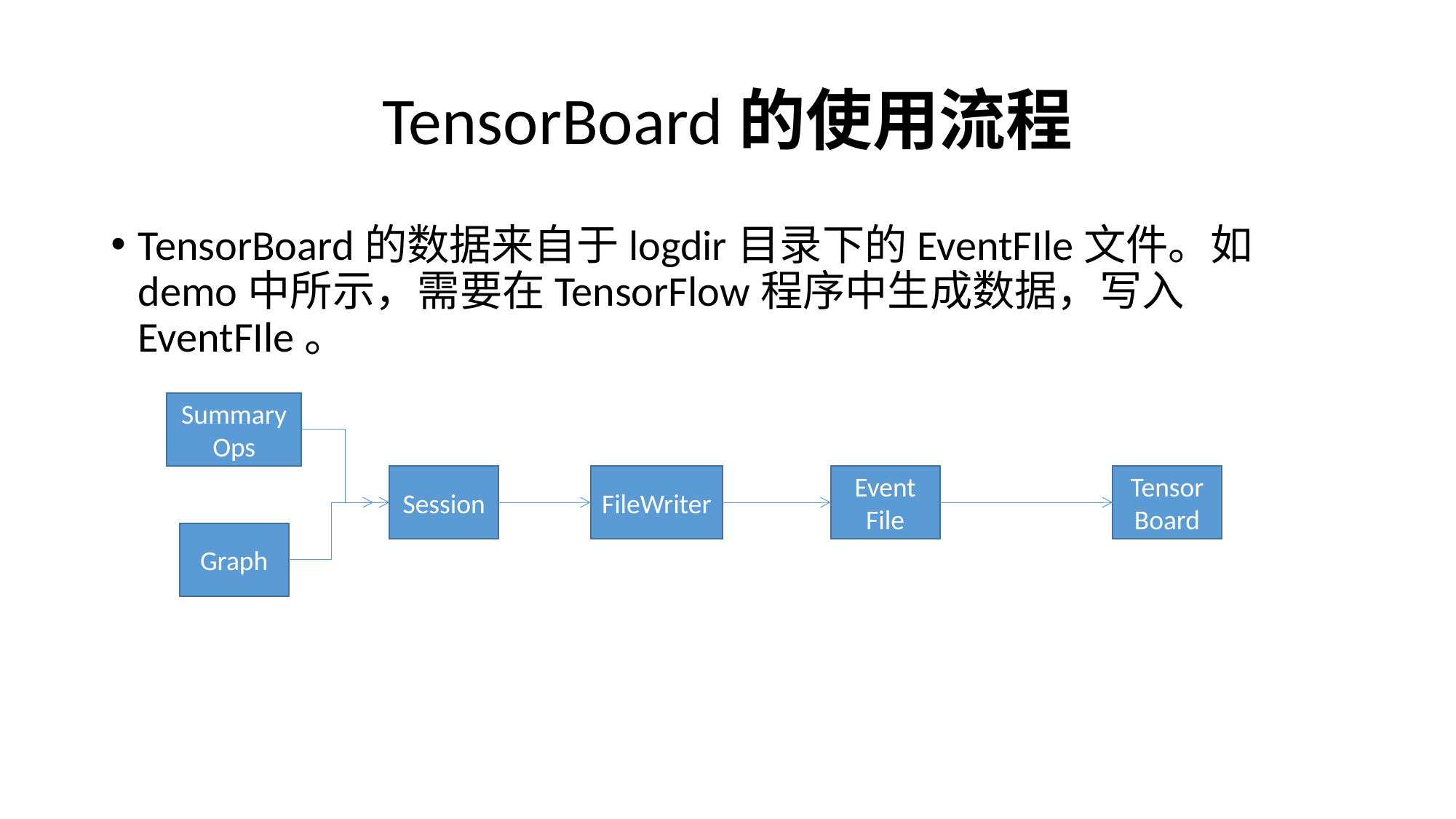

# TensorBoard的使用流程
TensorBoard的数据来自于logdir目录下的EventFIle文件。如demo中所示，需要在TensorFlow程序中生成数据，写入EventFIle。

SummaryOps
Session
FileWriter
Event
File
TensorBoard
Graph